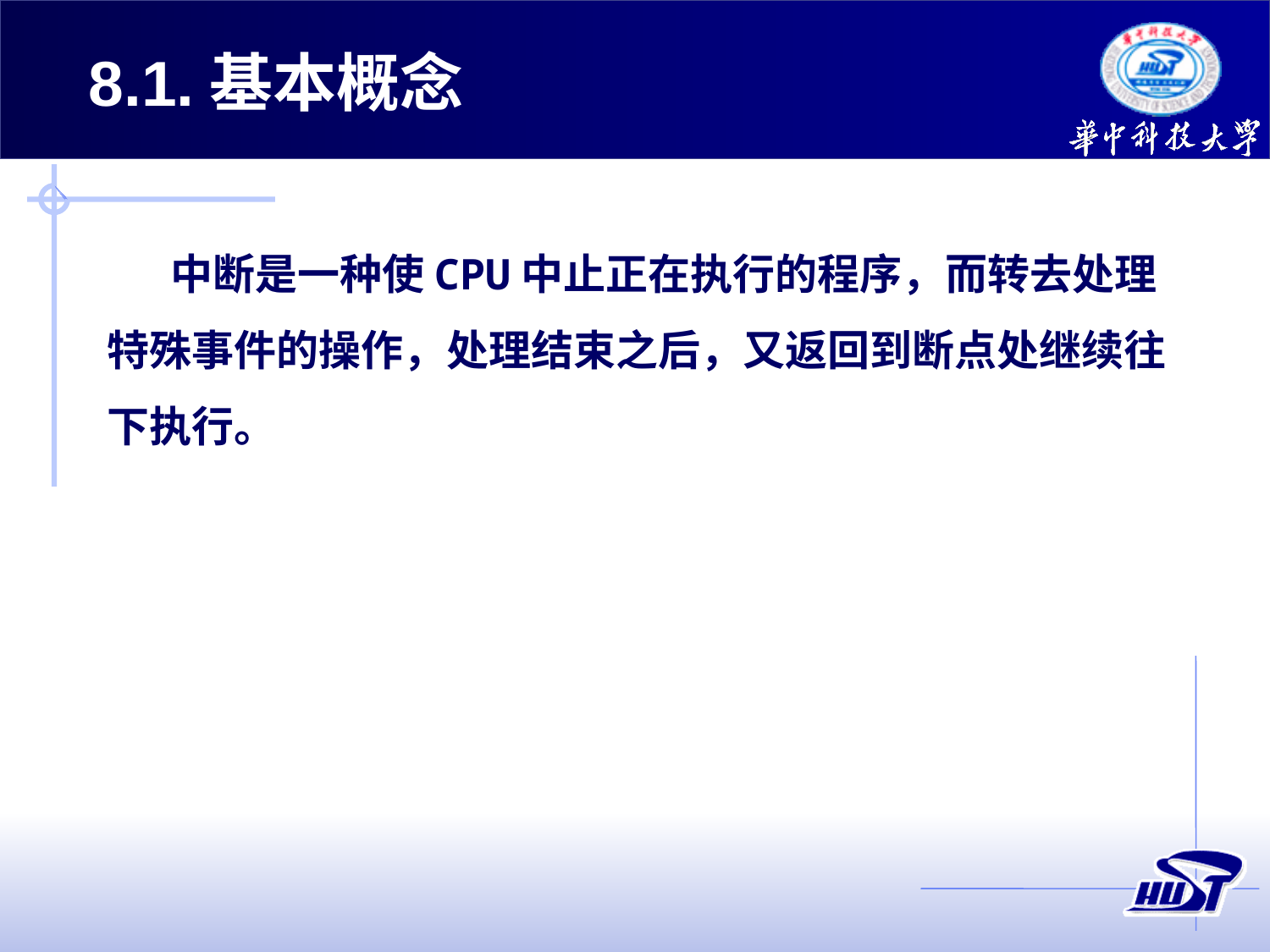

8.1.基本概念
中断是一种使CPU中止正在执行的程序，而转去处理特殊事件的操作，处理结束之后，又返回到断点处继续往下执行。